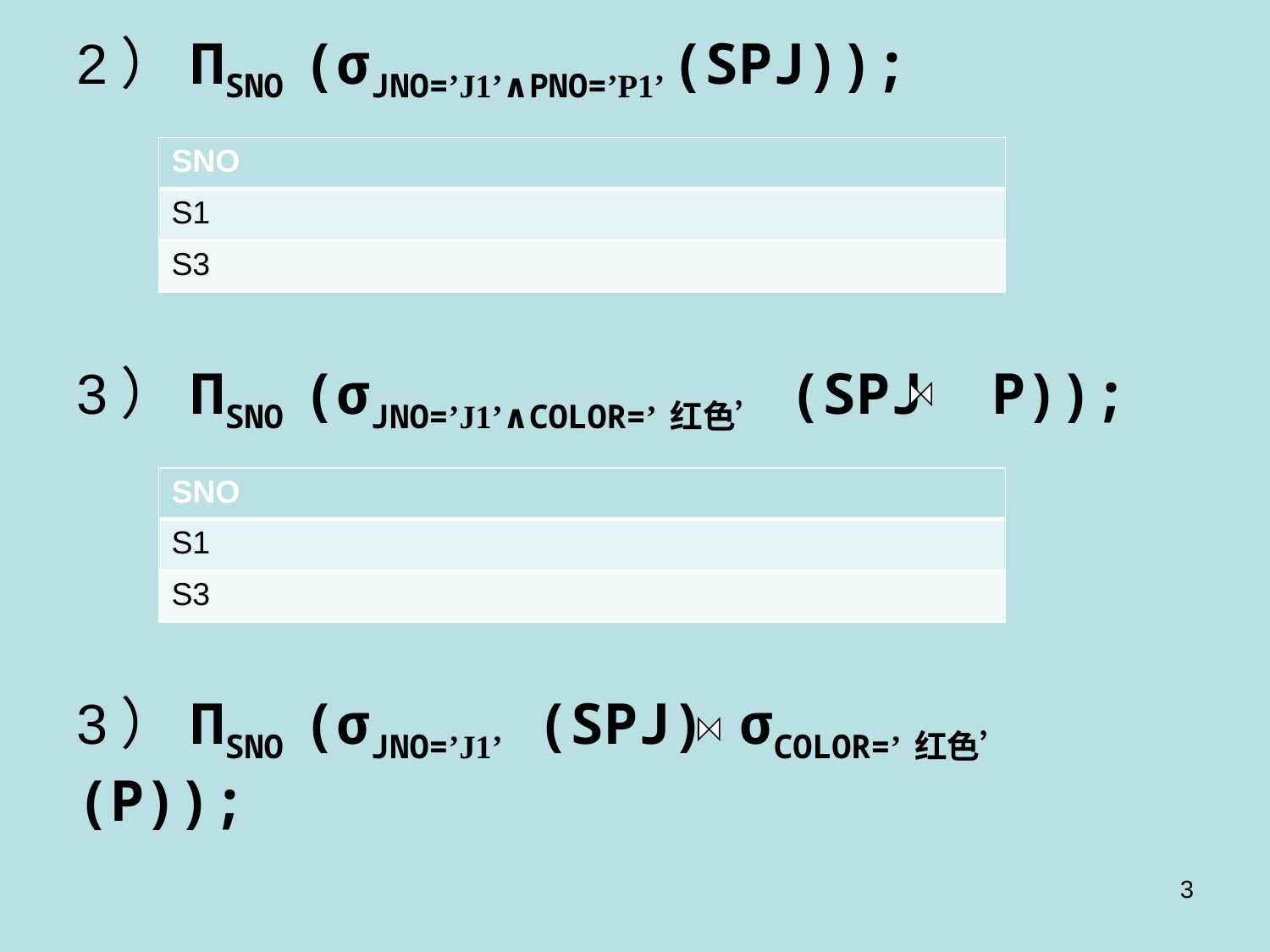

2）ПSNO (σJNO=’J1’∧PNO=’P1’ (SPJ));

| SNO |
| --- |
| S1 |
| S3 |
3）ПSNO (σJNO=’J1’∧COLOR=’红色’ (SPJ  P));

| SNO |
| --- |
| S1 |
| S3 |
3）ПSNO (σJNO=’J1’ (SPJ) σCOLOR=’红色’ (P));

3